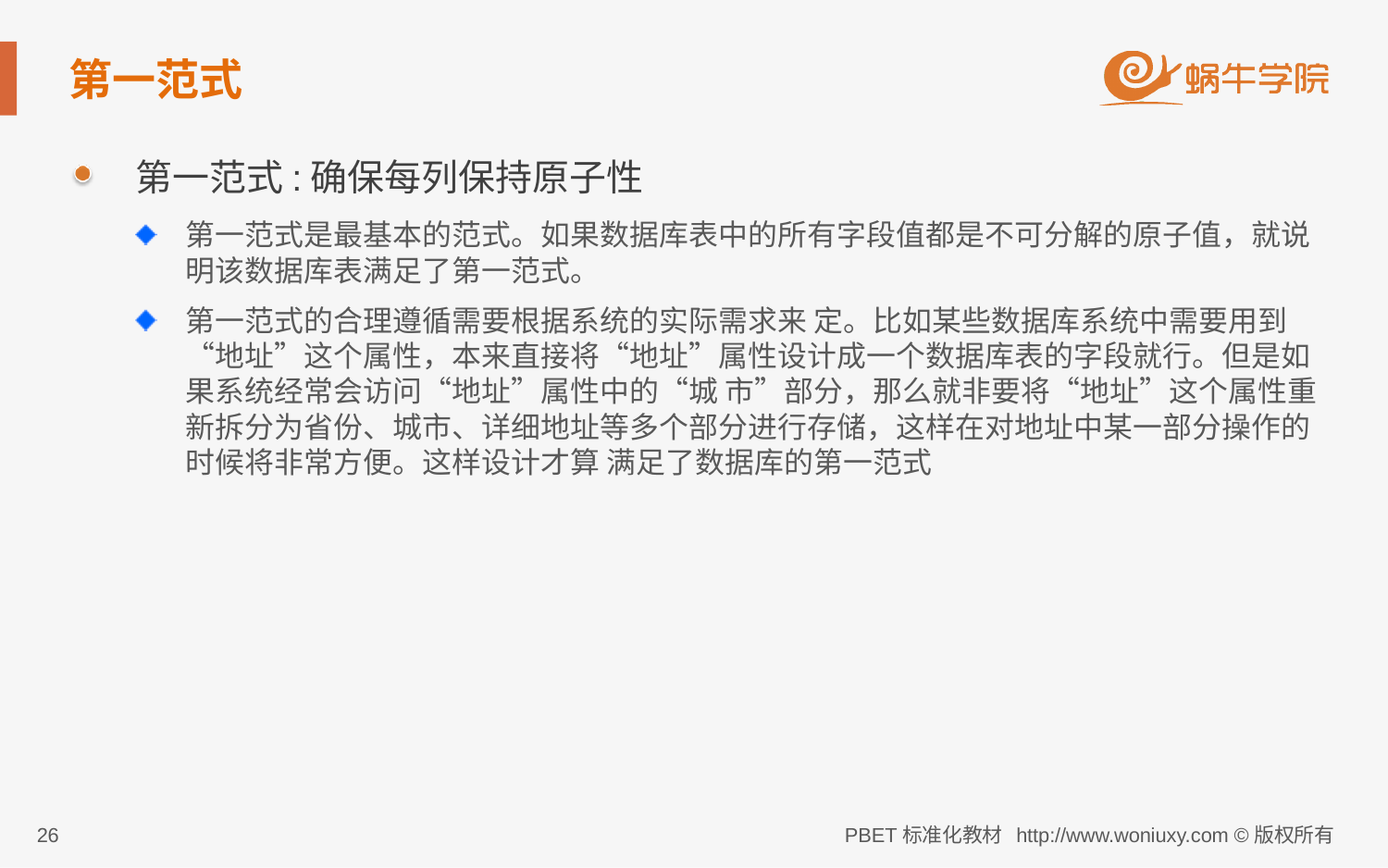

# 第一范式
第一范式:确保每列保持原子性
第一范式是最基本的范式。如果数据库表中的所有字段值都是不可分解的原子值，就说明该数据库表满足了第一范式。
第一范式的合理遵循需要根据系统的实际需求来 定。比如某些数据库系统中需要用到“地址”这个属性，本来直接将“地址”属性设计成一个数据库表的字段就行。但是如果系统经常会访问“地址”属性中的“城 市”部分，那么就非要将“地址”这个属性重新拆分为省份、城市、详细地址等多个部分进行存储，这样在对地址中某一部分操作的时候将非常方便。这样设计才算 满足了数据库的第一范式